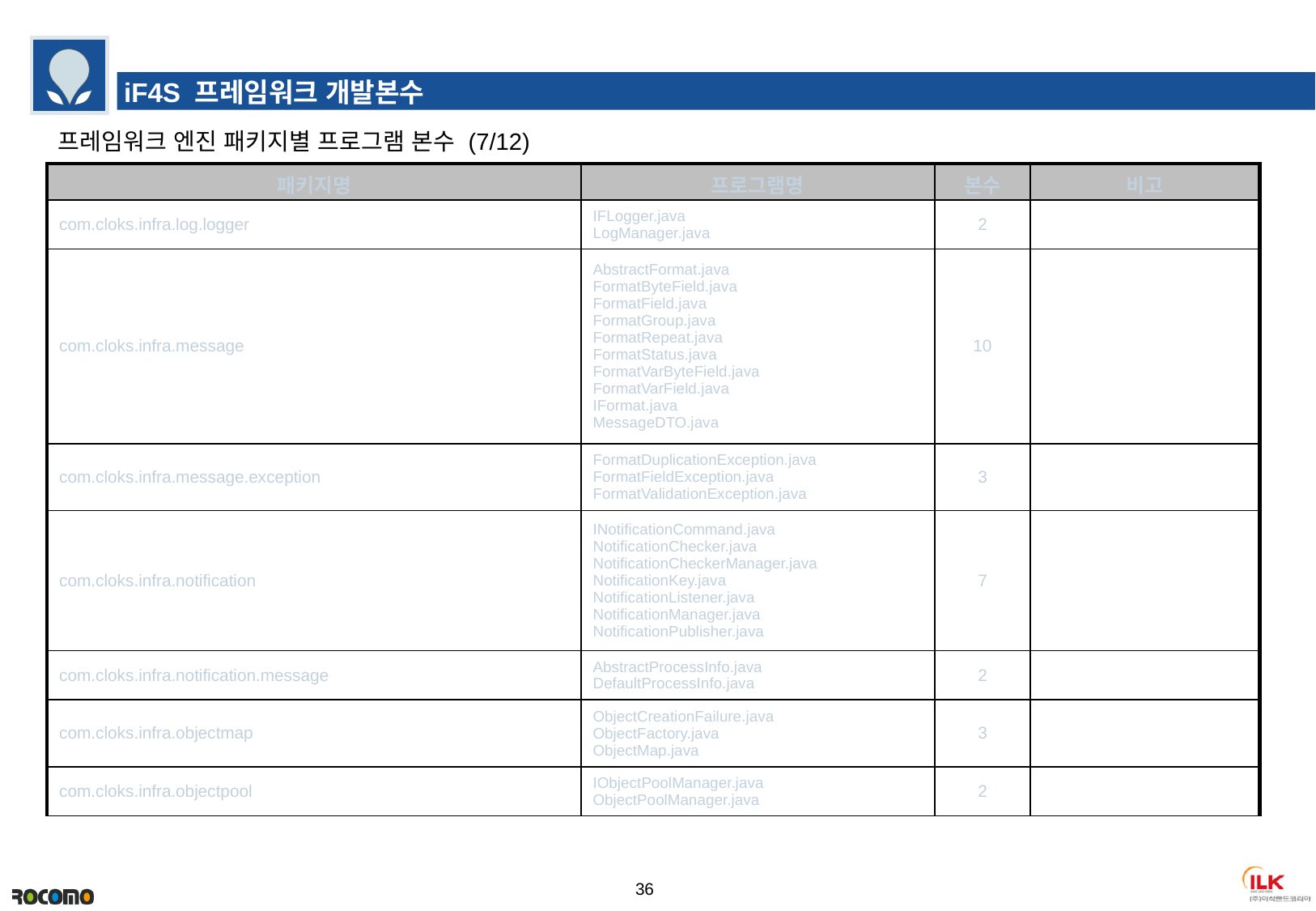

iF4S 프레임워크 개발본수
프레임워크 엔진 패키지별 프로그램 본수 (7/12)
| 패키지명 | 프로그램명 | 본수 | 비고 |
| --- | --- | --- | --- |
| com.cloks.infra.log.logger | IFLogger.java LogManager.java | 2 |  |
| com.cloks.infra.message | AbstractFormat.java FormatByteField.java FormatField.java FormatGroup.java FormatRepeat.java FormatStatus.java FormatVarByteField.java FormatVarField.java IFormat.java MessageDTO.java | 10 |  |
| com.cloks.infra.message.exception | FormatDuplicationException.java FormatFieldException.java FormatValidationException.java | 3 |  |
| com.cloks.infra.notification | INotificationCommand.java NotificationChecker.java NotificationCheckerManager.java NotificationKey.java NotificationListener.java NotificationManager.java NotificationPublisher.java | 7 |  |
| com.cloks.infra.notification.message | AbstractProcessInfo.java DefaultProcessInfo.java | 2 |  |
| com.cloks.infra.objectmap | ObjectCreationFailure.java ObjectFactory.java ObjectMap.java | 3 |  |
| com.cloks.infra.objectpool | IObjectPoolManager.java ObjectPoolManager.java | 2 |  |